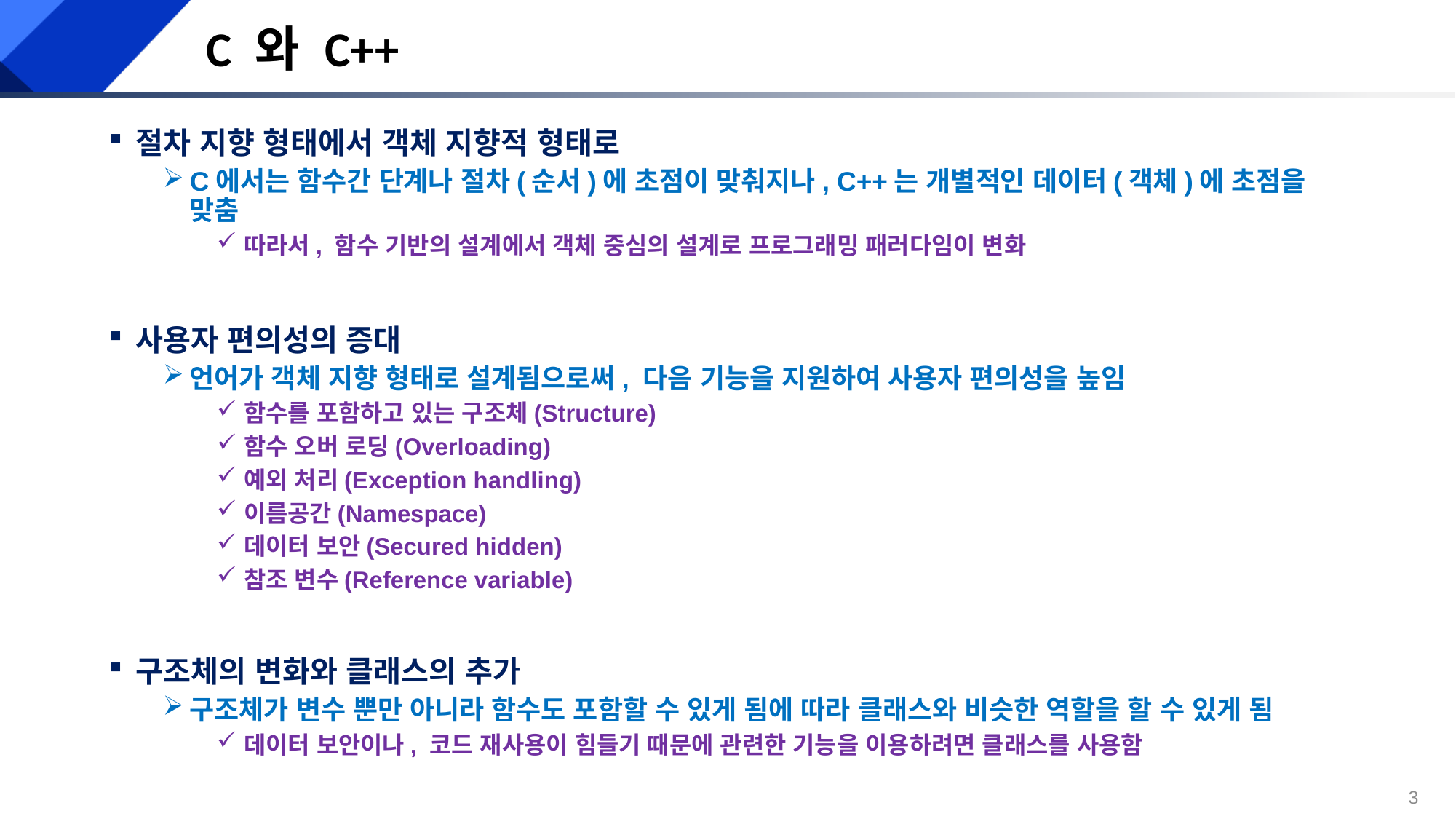

# C 와 C++
절차 지향 형태에서 객체 지향적 형태로
C에서는 함수간 단계나 절차(순서)에 초점이 맞춰지나, C++는 개별적인 데이터(객체)에 초점을 맞춤
따라서, 함수 기반의 설계에서 객체 중심의 설계로 프로그래밍 패러다임이 변화

사용자 편의성의 증대
언어가 객체 지향 형태로 설계됨으로써, 다음 기능을 지원하여 사용자 편의성을 높임
함수를 포함하고 있는 구조체(Structure)
함수 오버 로딩(Overloading)
예외 처리(Exception handling)
이름공간(Namespace)
데이터 보안(Secured hidden)
참조 변수(Reference variable)

구조체의 변화와 클래스의 추가
구조체가 변수 뿐만 아니라 함수도 포함할 수 있게 됨에 따라 클래스와 비슷한 역할을 할 수 있게 됨
데이터 보안이나, 코드 재사용이 힘들기 때문에 관련한 기능을 이용하려면 클래스를 사용함
3